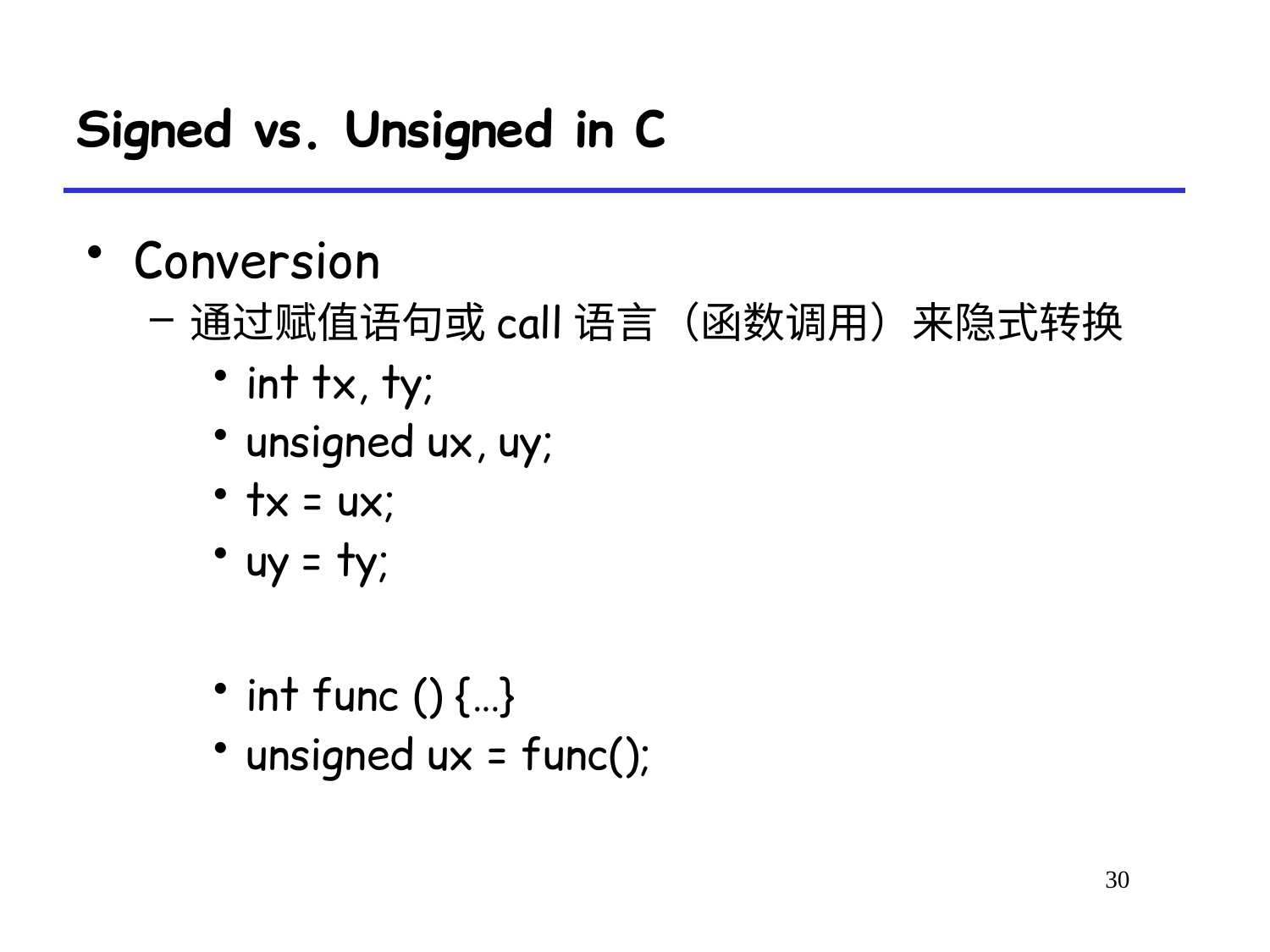

# Signed vs. Unsigned in C
Conversion
通过赋值语句或call语言（函数调用）来隐式转换
int tx, ty;
unsigned ux, uy;
tx = ux;
uy = ty;

int func () {…}
unsigned ux = func();
30